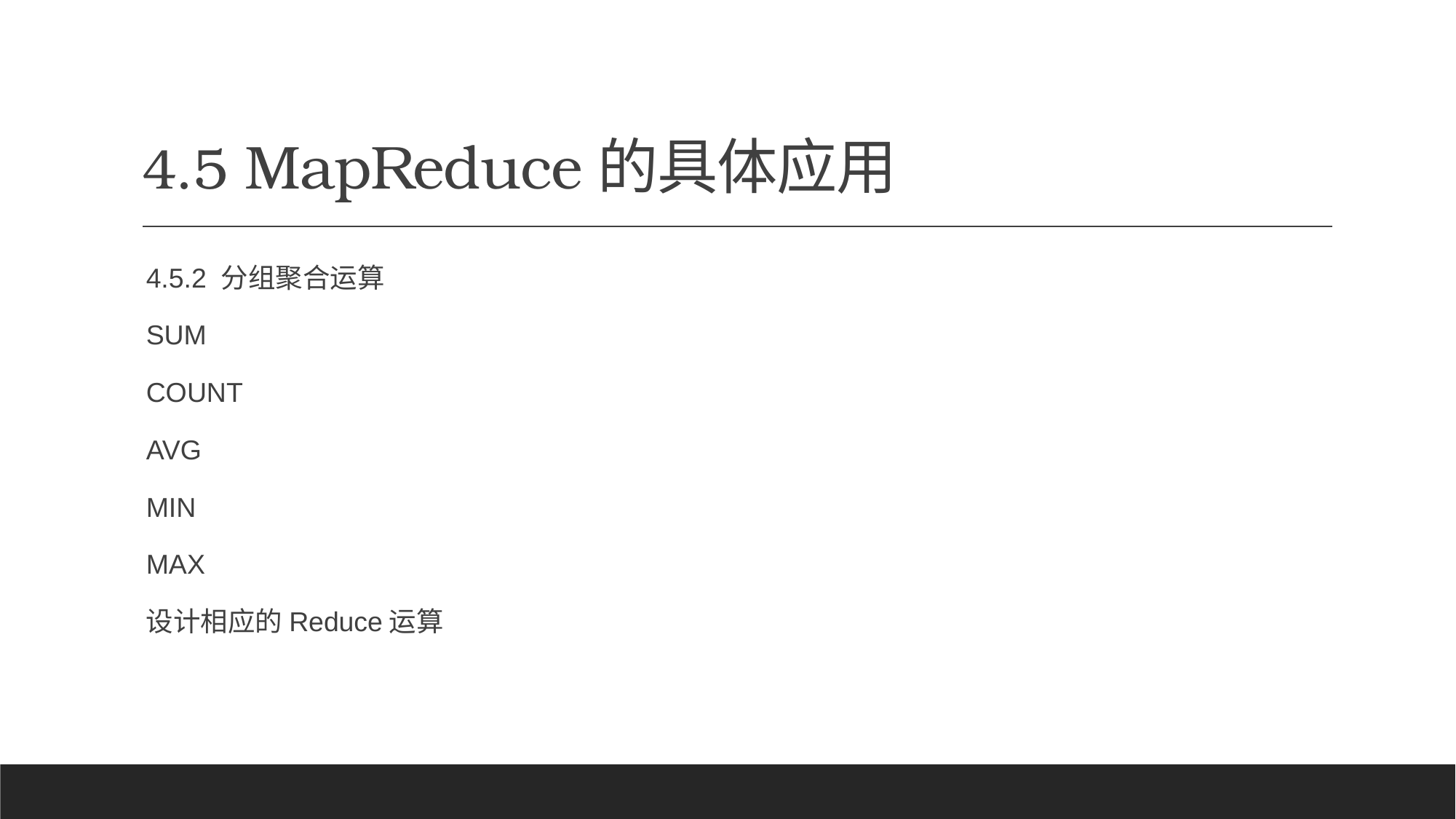

# 4.5 MapReduce的具体应用
4.5.2 分组聚合运算
SUM
COUNT
AVG
MIN
MAX
设计相应的Reduce运算